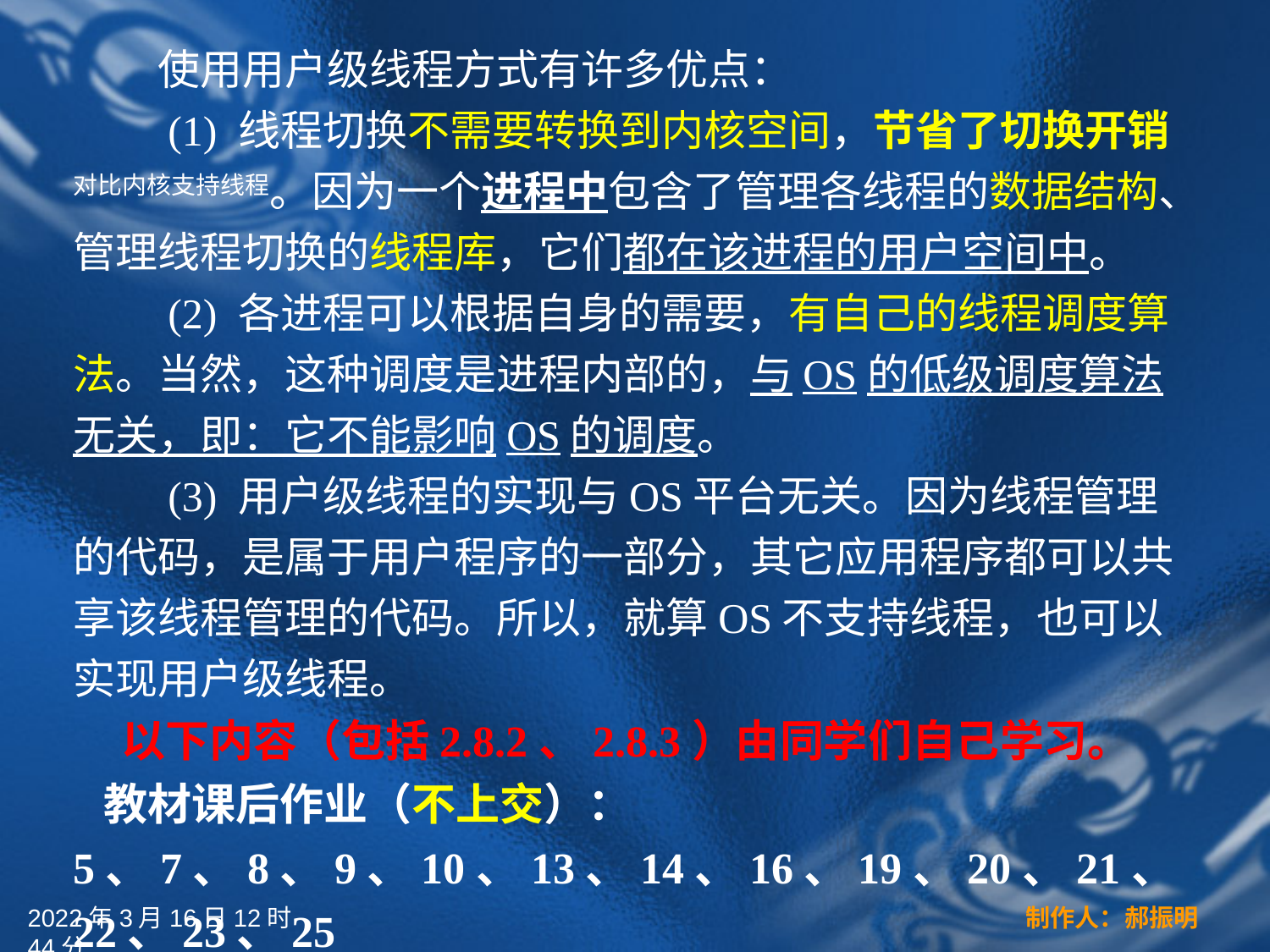

使用用户级线程方式有许多优点：
　　(1) 线程切换不需要转换到内核空间，节省了切换开销对比内核支持线程。因为一个进程中包含了管理各线程的数据结构、管理线程切换的线程库，它们都在该进程的用户空间中。
　　(2) 各进程可以根据自身的需要，有自己的线程调度算法。当然，这种调度是进程内部的，与OS的低级调度算法无关，即：它不能影响OS的调度。
　　(3) 用户级线程的实现与OS平台无关。因为线程管理的代码，是属于用户程序的一部分，其它应用程序都可以共享该线程管理的代码。所以，就算OS不支持线程，也可以实现用户级线程。
    以下内容（包括2.8.2、2.8.3）由同学们自己学习。
  教材课后作业（不上交）：5、7、8、9、10、13、14、16、19、20、21、22、23、25
2022年3月16日12时44分
制作人：郝振明